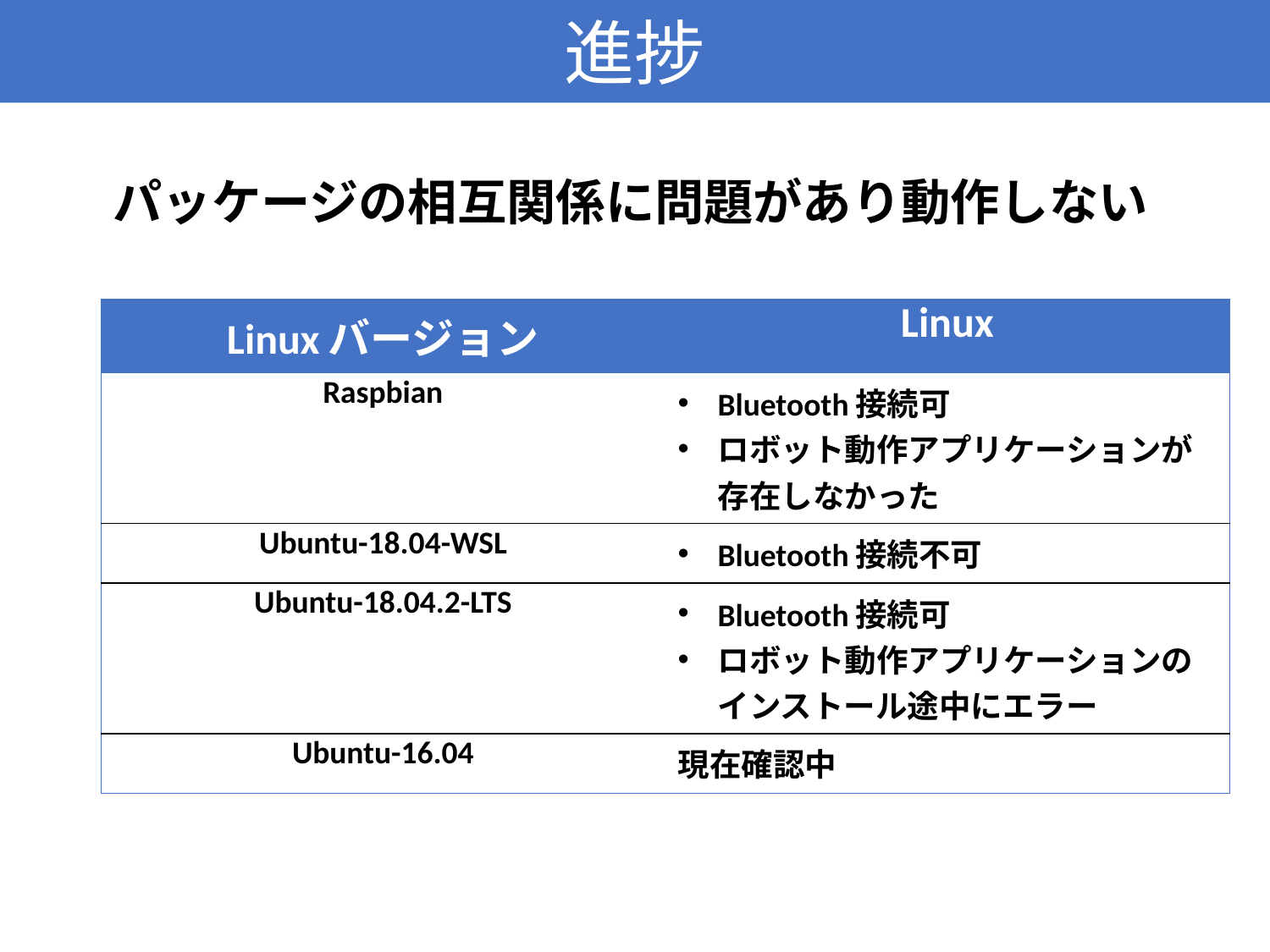

進捗
パッケージの相互関係に問題があり動作しない
| Linuxバージョン | Linux |
| --- | --- |
| Raspbian | Bluetooth接続可 ロボット動作アプリケーションが存在しなかった |
| Ubuntu-18.04-WSL | Bluetooth接続不可 |
| Ubuntu-18.04.2-LTS | Bluetooth接続可 ロボット動作アプリケーションのインストール途中にエラー |
| Ubuntu-16.04 | 現在確認中 |